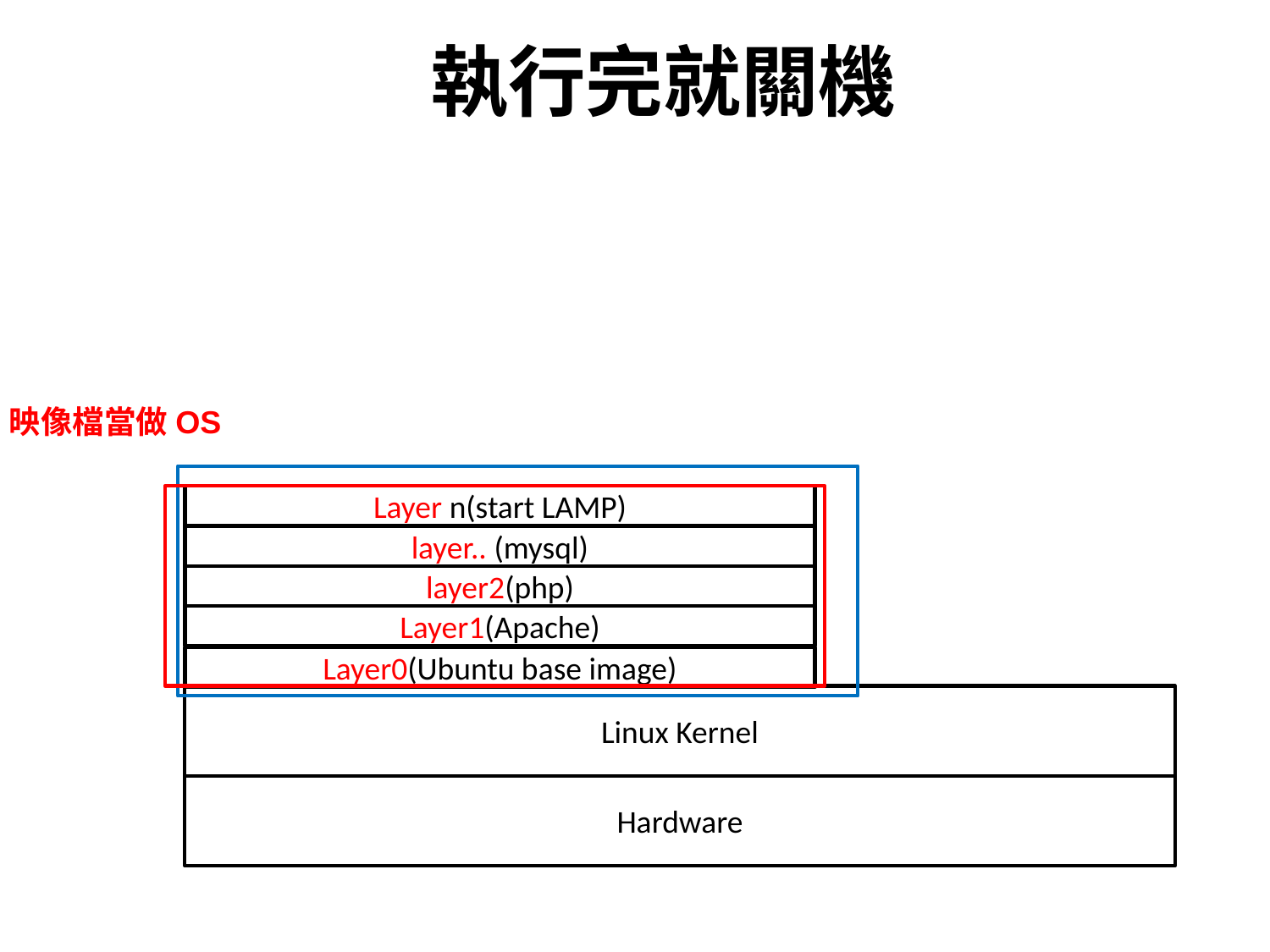

# 執行完就關機
映像檔當做OS

Layer n(start LAMP)
layer.. (mysql)
layer2(php)
Layer1(Apache)
Layer0(Ubuntu base image)
Linux Kernel
Hardware